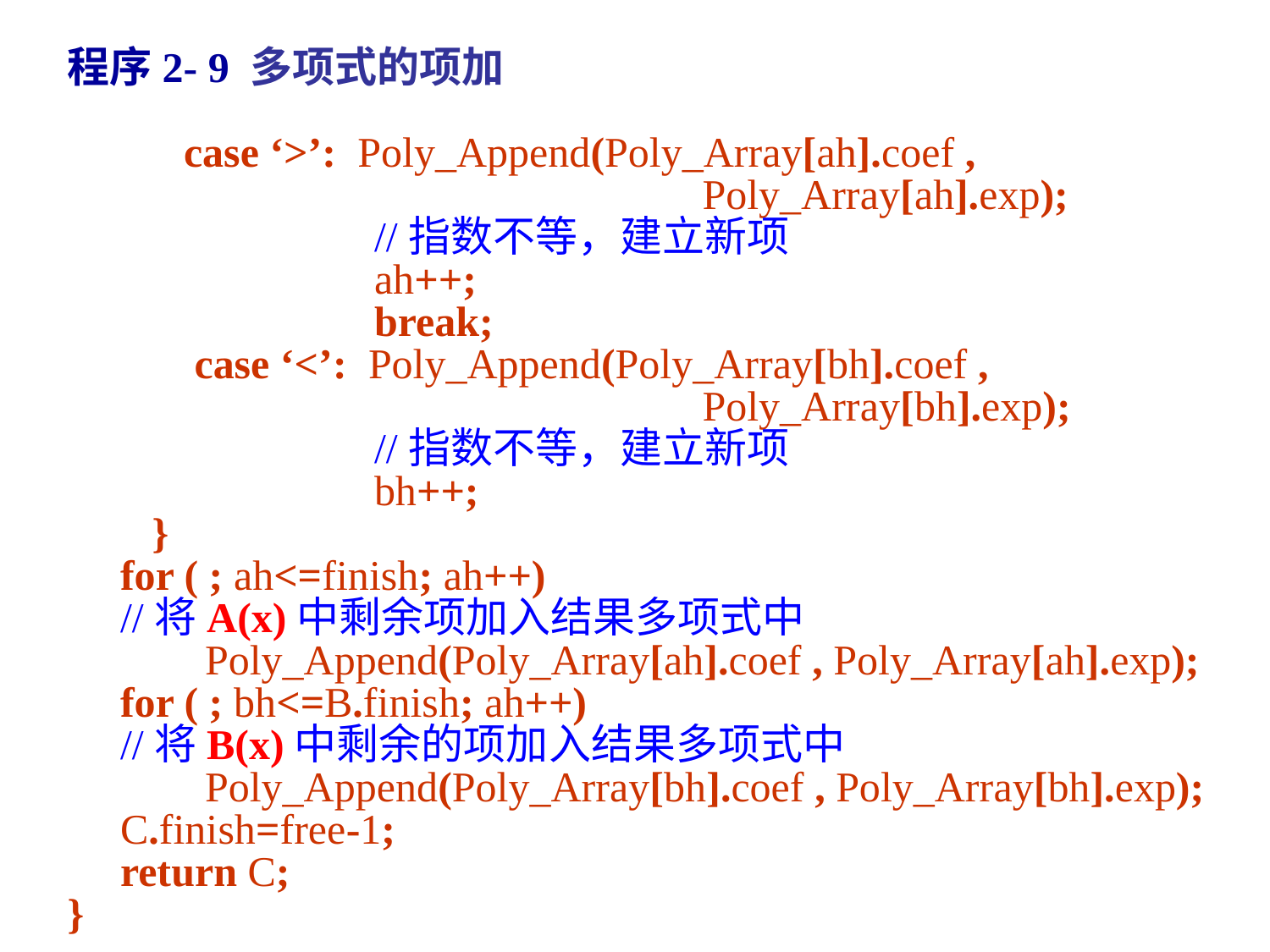

程序2- 9 多项式的项加

           case ‘>’:  Poly_Append(Poly_Array[ah].coef ,
                                                            Poly_Array[ah].exp);
		     //指数不等，建立新项
		     ah++;
		     break;
	case ‘<’:  Poly_Append(Poly_Array[bh].coef ,
                                                            Poly_Array[bh].exp);
		     //指数不等，建立新项
		     bh++;
        }
     for ( ; ah<=finish; ah++)
     //将A(x)中剩余项加入结果多项式中
    	 Poly_Append(Poly_Array[ah].coef , Poly_Array[ah].exp);
     for ( ; bh<=B.finish; ah++)
     //将B(x)中剩余的项加入结果多项式中
	 Poly_Append(Poly_Array[bh].coef , Poly_Array[bh].exp);
     C.finish=free-1;
     return C;
}
74